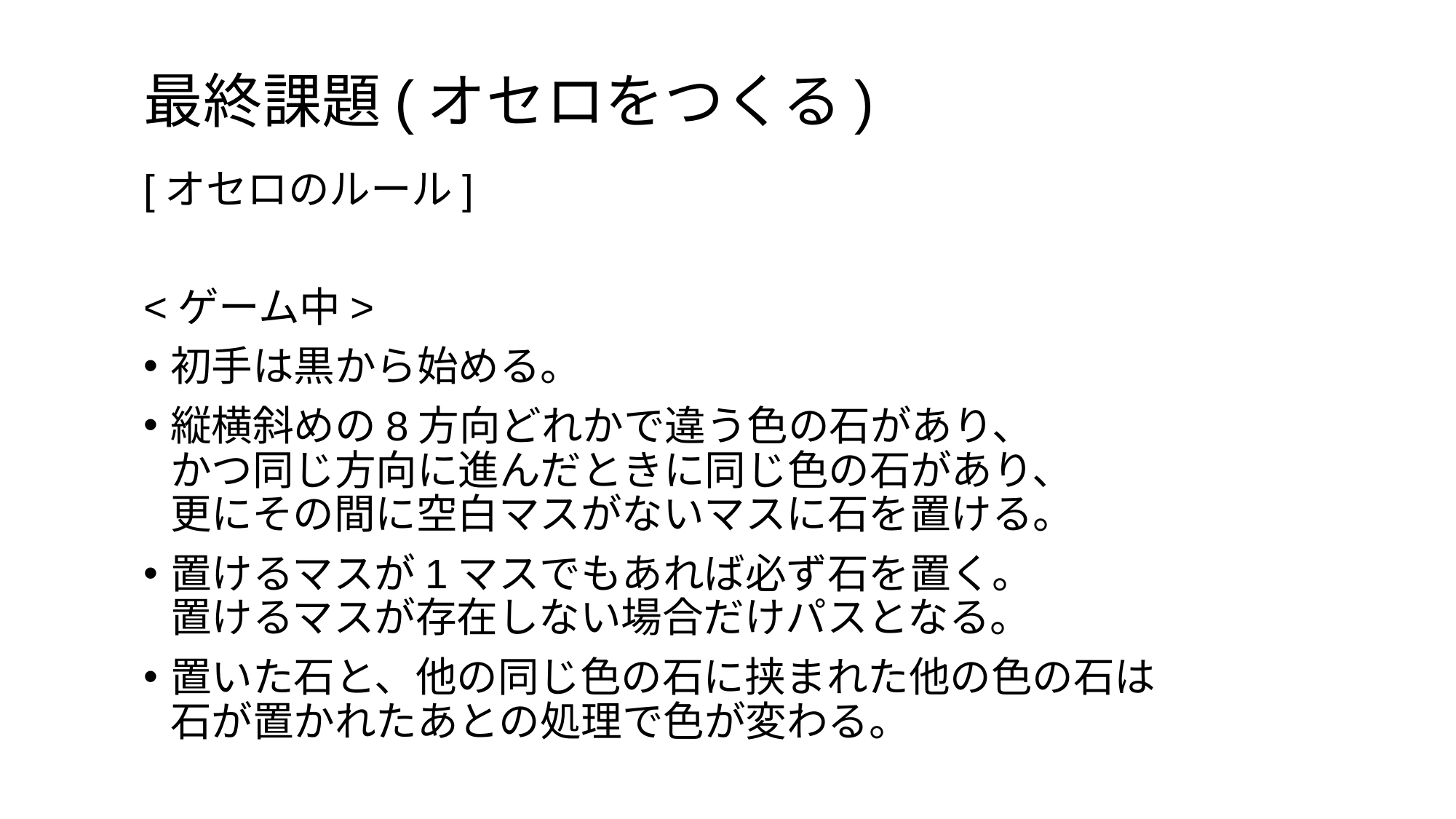

# 最終課題(オセロをつくる)
[オセロのルール]

<ゲーム中>
初手は黒から始める。
縦横斜めの8方向どれかで違う色の石があり、
かつ同じ方向に進んだときに同じ色の石があり、
更にその間に空白マスがないマスに石を置ける。
置けるマスが1マスでもあれば必ず石を置く。
置けるマスが存在しない場合だけパスとなる。
置いた石と、他の同じ色の石に挟まれた他の色の石は
石が置かれたあとの処理で色が変わる。